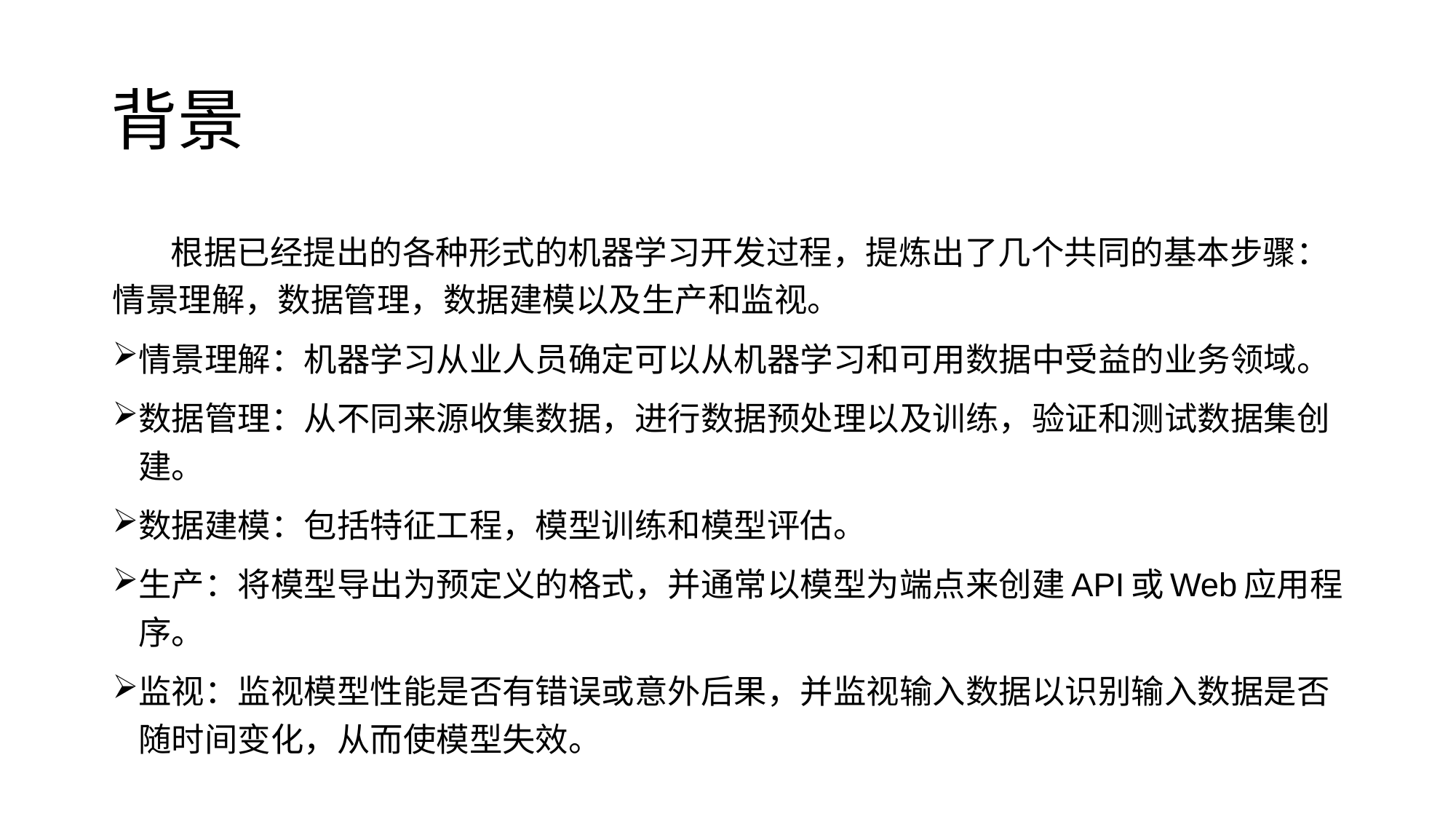

# 背景
       根据已经提出的各种形式的机器学习开发过程，提炼出了几个共同的基本步骤：情景理解，数据管理，数据建模以及生产和监视。
情景理解：机器学习从业人员确定可以从机器学习和可用数据中受益的业务领域。
数据管理：从不同来源收集数据，进行数据预处理以及训练，验证和测试数据集创建。
数据建模：包括特征工程，模型训练和模型评估。
生产：将模型导出为预定义的格式，并通常以模型为端点来创建API或Web应用程序。
监视：监视模型性能是否有错误或意外后果，并监视输入数据以识别输入数据是否随时间变化，从而使模型失效。